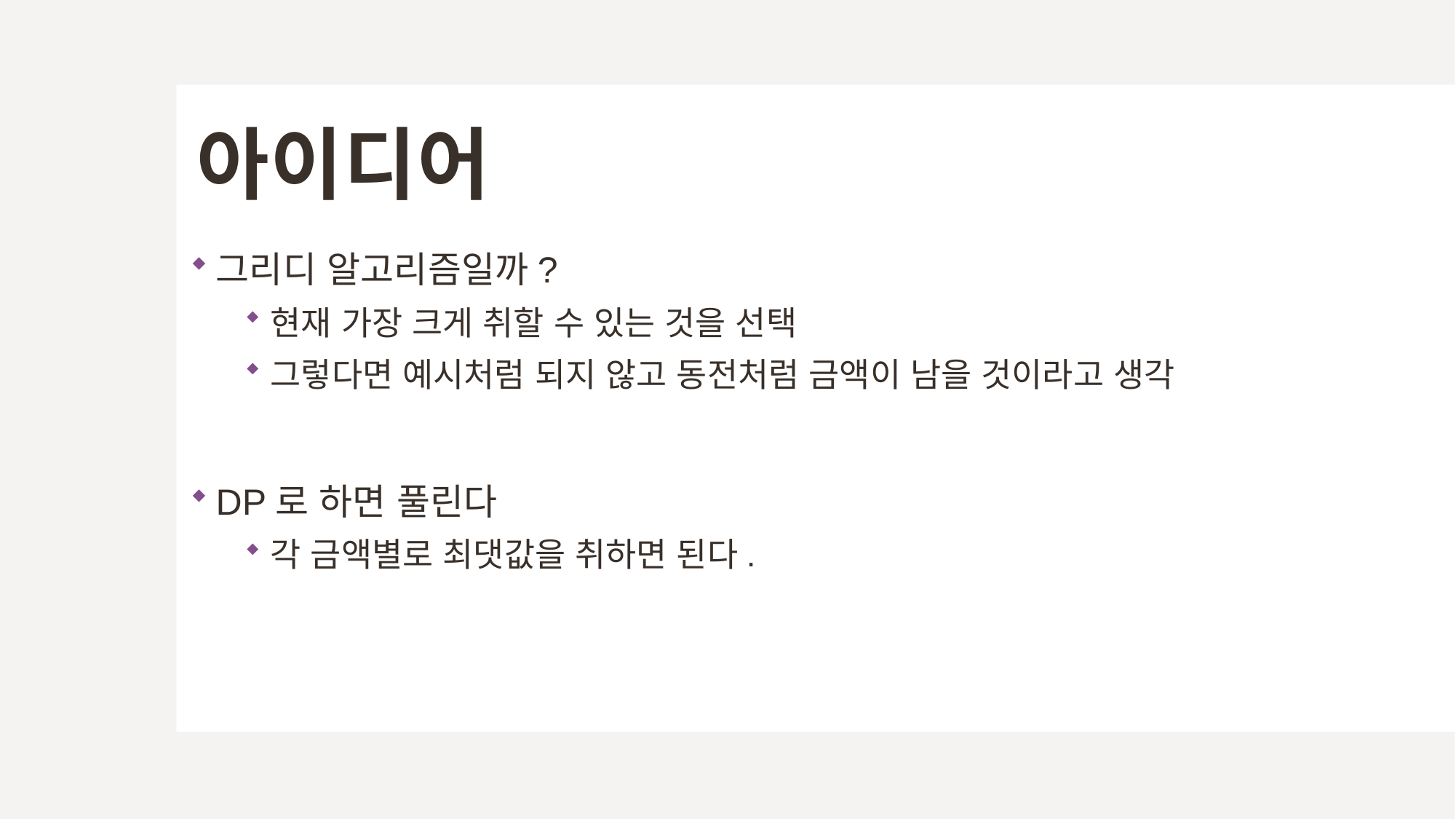

# 아이디어
그리디 알고리즘일까?
현재 가장 크게 취할 수 있는 것을 선택
그렇다면 예시처럼 되지 않고 동전처럼 금액이 남을 것이라고 생각

DP로 하면 풀린다
각 금액별로 최댓값을 취하면 된다.